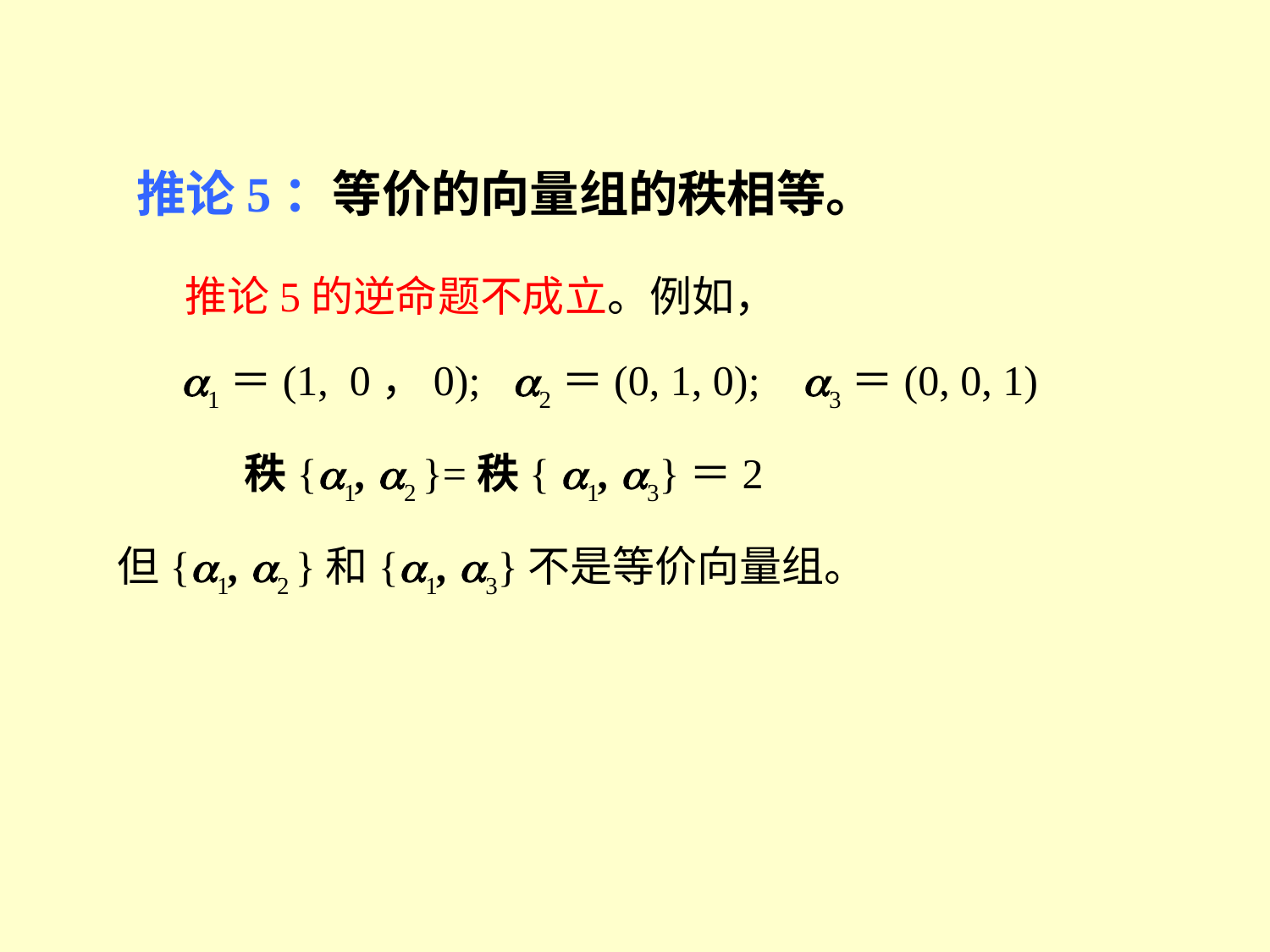

推论5：等价的向量组的秩相等。
      推论5的逆命题不成立。例如，
      α1＝(1,  0，0);   α2＝(0, 1, 0);    α3＝(0, 0, 1)
	秩{α1, α2 }=秩{ α1, α3}＝2
但{α1, α2 }和{α1, α3}不是等价向量组。